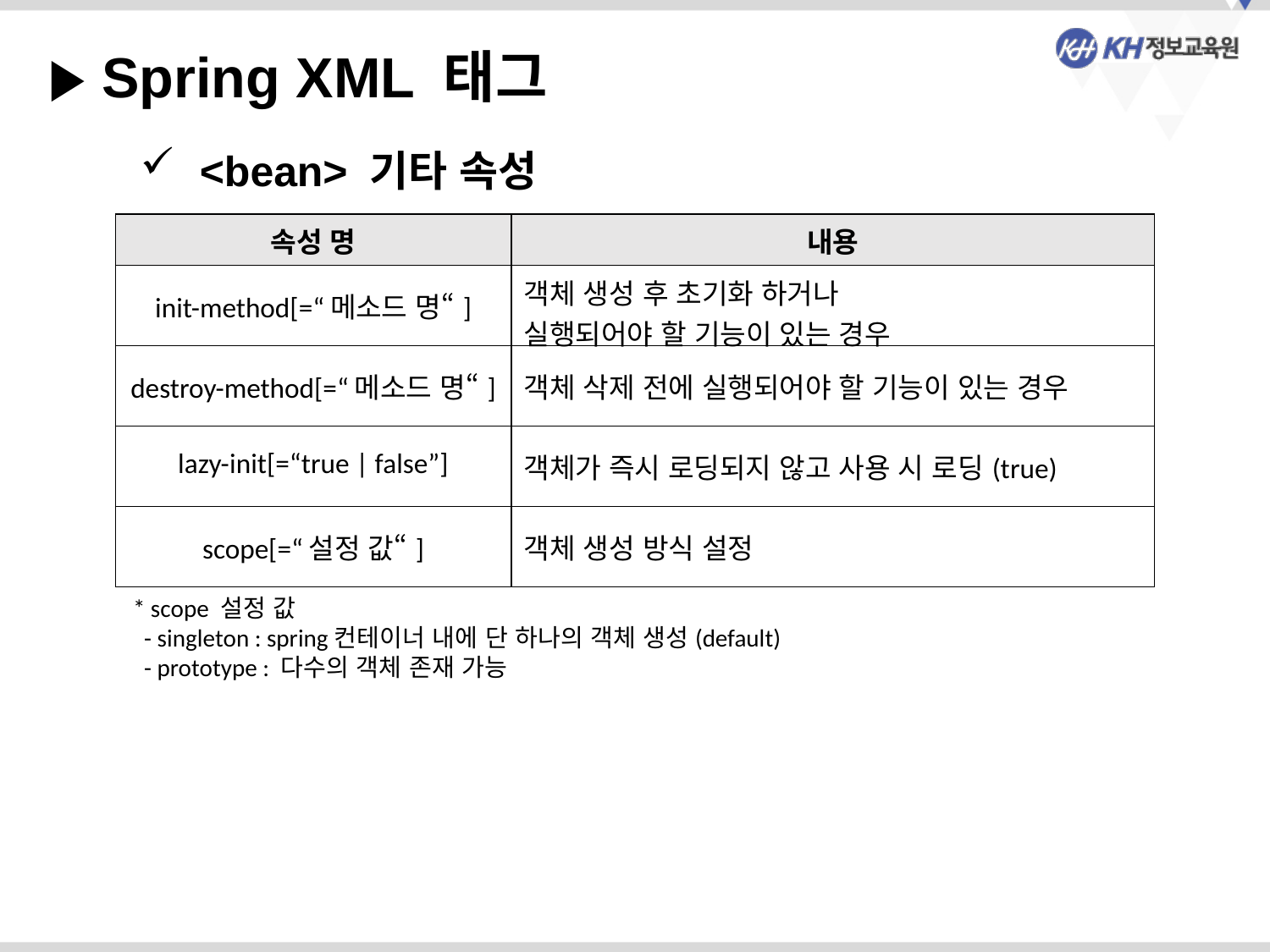

▶ Spring XML 태그
 <bean> 기타 속성
| 속성 명 | 내용 |
| --- | --- |
| init-method[=“메소드 명“] | 객체 생성 후 초기화 하거나 실행되어야 할 기능이 있는 경우 |
| destroy-method[=“메소드 명“] | 객체 삭제 전에 실행되어야 할 기능이 있는 경우 |
| lazy-init[=“true | false”] | 객체가 즉시 로딩되지 않고 사용 시 로딩(true) |
| scope[=“설정 값“] | 객체 생성 방식 설정 |
* scope 설정 값
  - singleton : spring컨테이너 내에 단 하나의 객체 생성(default)
  - prototype : 다수의 객체 존재 가능